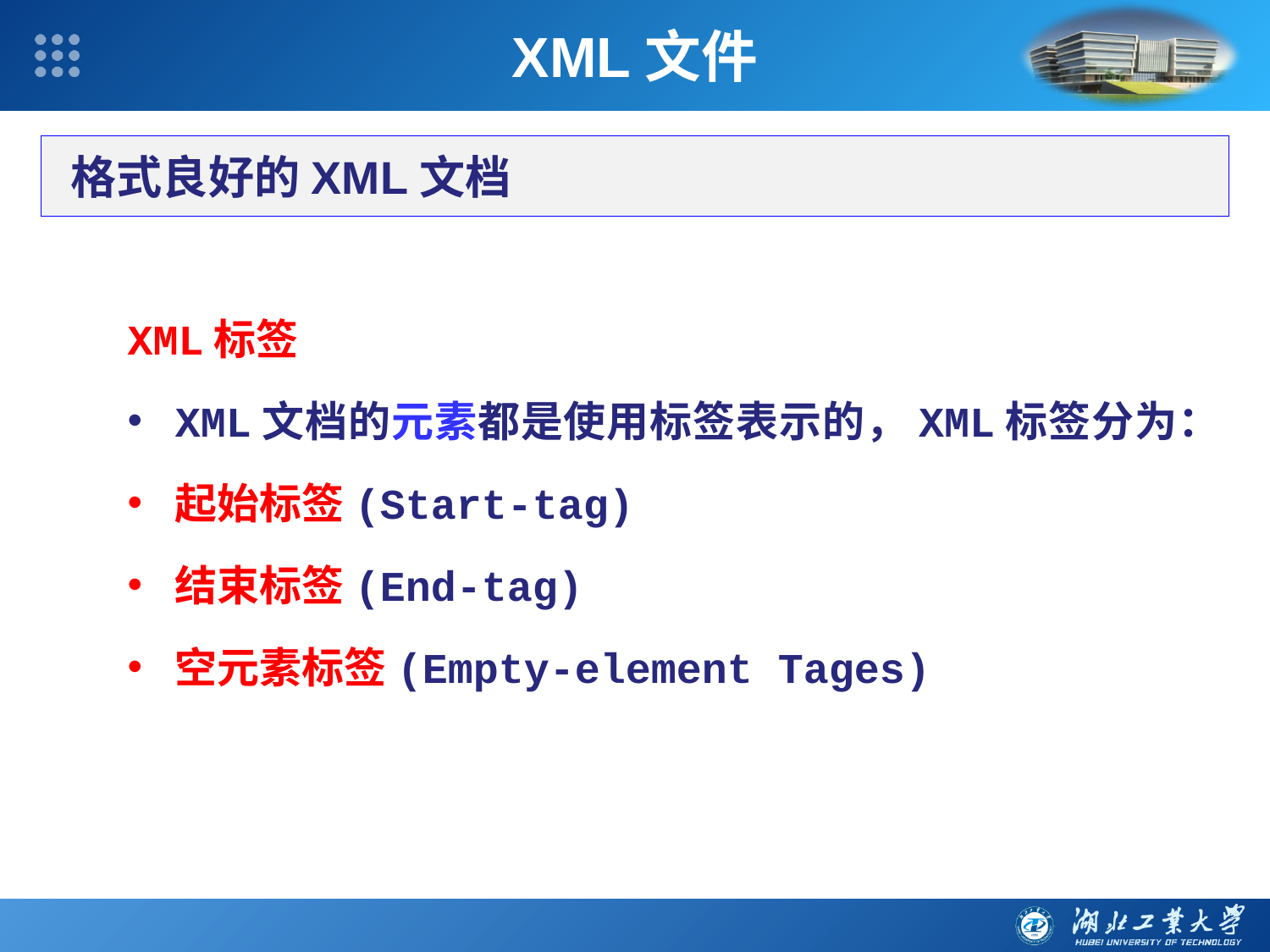

XML文件
格式良好的XML文档
XML标签
XML文档的元素都是使用标签表示的，XML标签分为：
起始标签(Start-tag)
结束标签(End-tag)
空元素标签(Empty-element Tages)